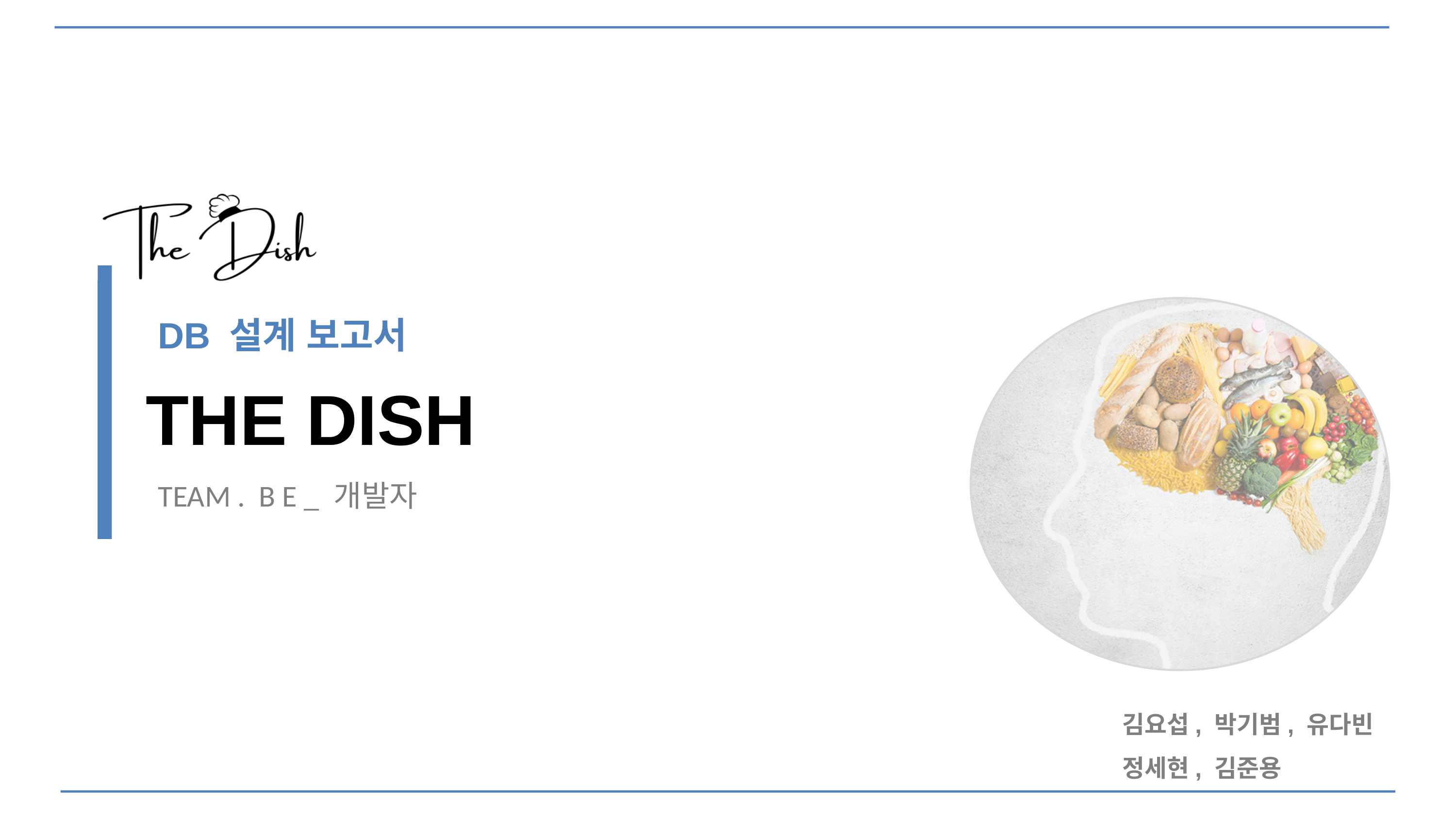

DB 설계 보고서
THE DISH
TEAM .  B E _ 개발자
김요섭, 박기범, 유다빈
정세현, 김준용